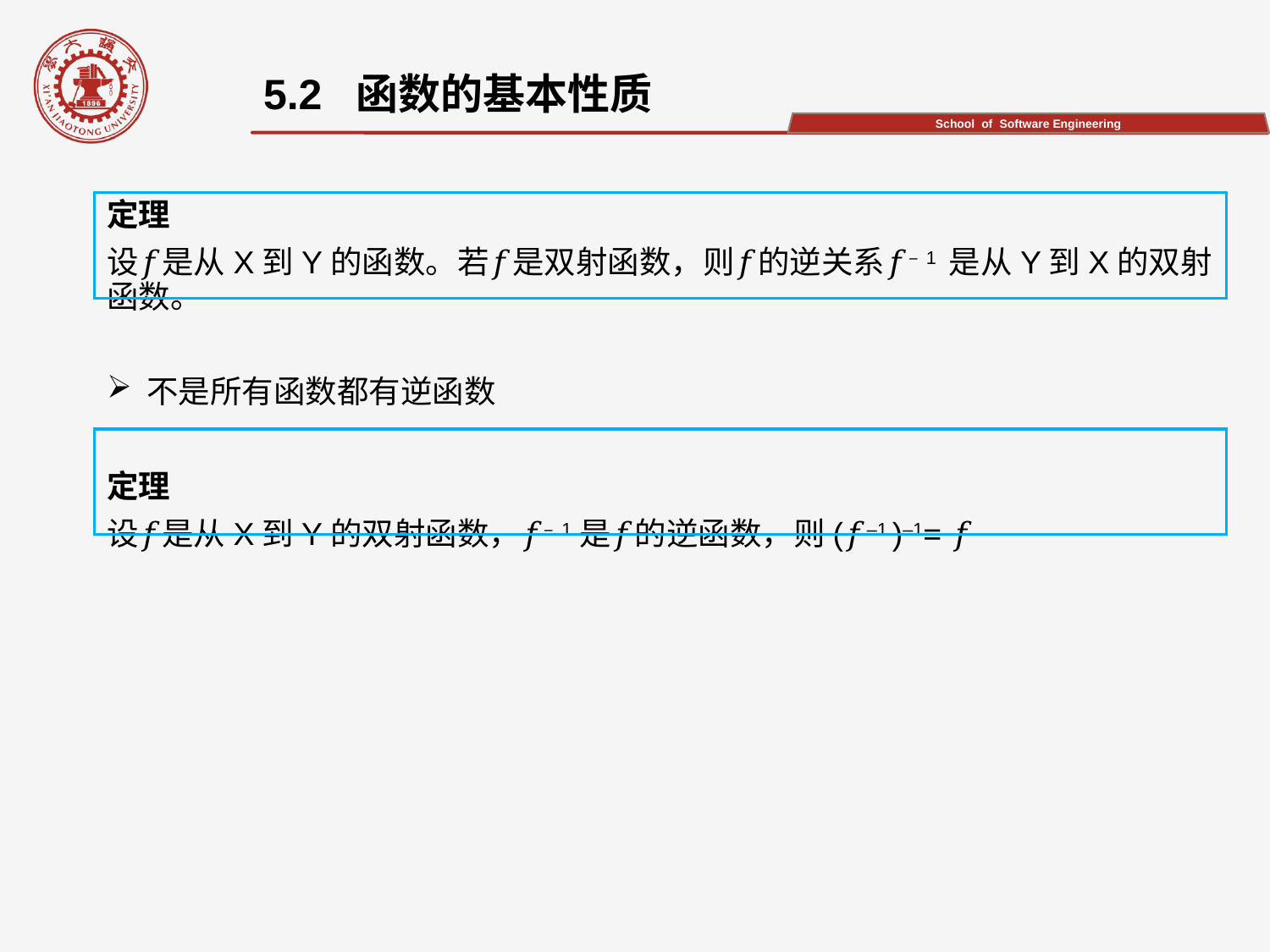

5.2  函数的基本性质
定理
设𝑓是从X到Y的函数。若𝑓是双射函数，则𝑓的逆关系𝑓–1 是从Y到X的双射函数。

不是所有函数都有逆函数

定理
设𝑓是从X到Y的双射函数，𝑓–1是𝑓的逆函数，则(𝑓–1 )–1= 𝑓